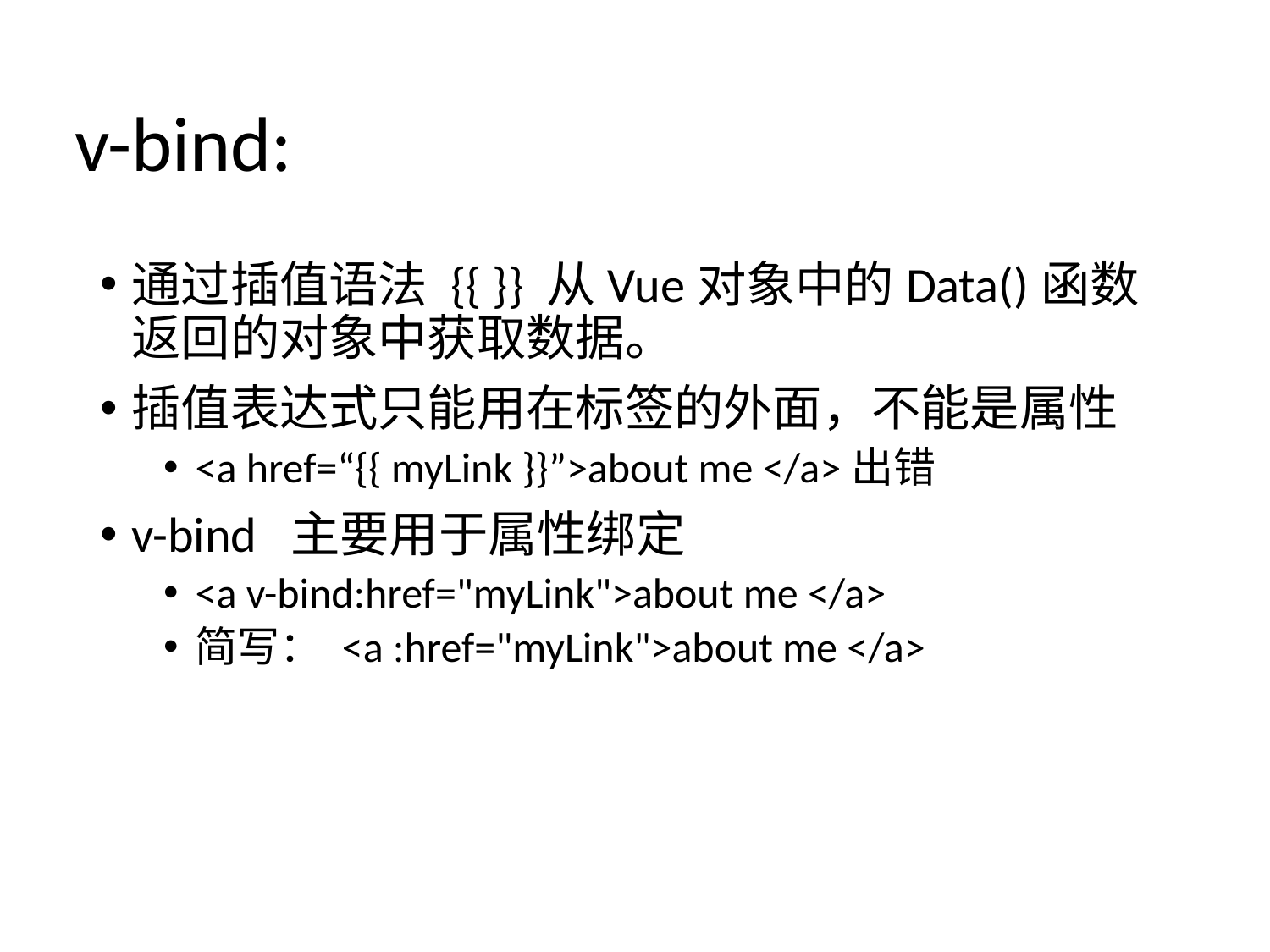

# v-bind:
通过插值语法 {{ }} 从Vue对象中的Data()函数返回的对象中获取数据。
插值表达式只能用在标签的外面，不能是属性
<a href=“{{ myLink }}”>about me </a>出错
v-bind  主要用于属性绑定
<a v-bind:href="myLink">about me </a>
简写： <a :href="myLink">about me </a>